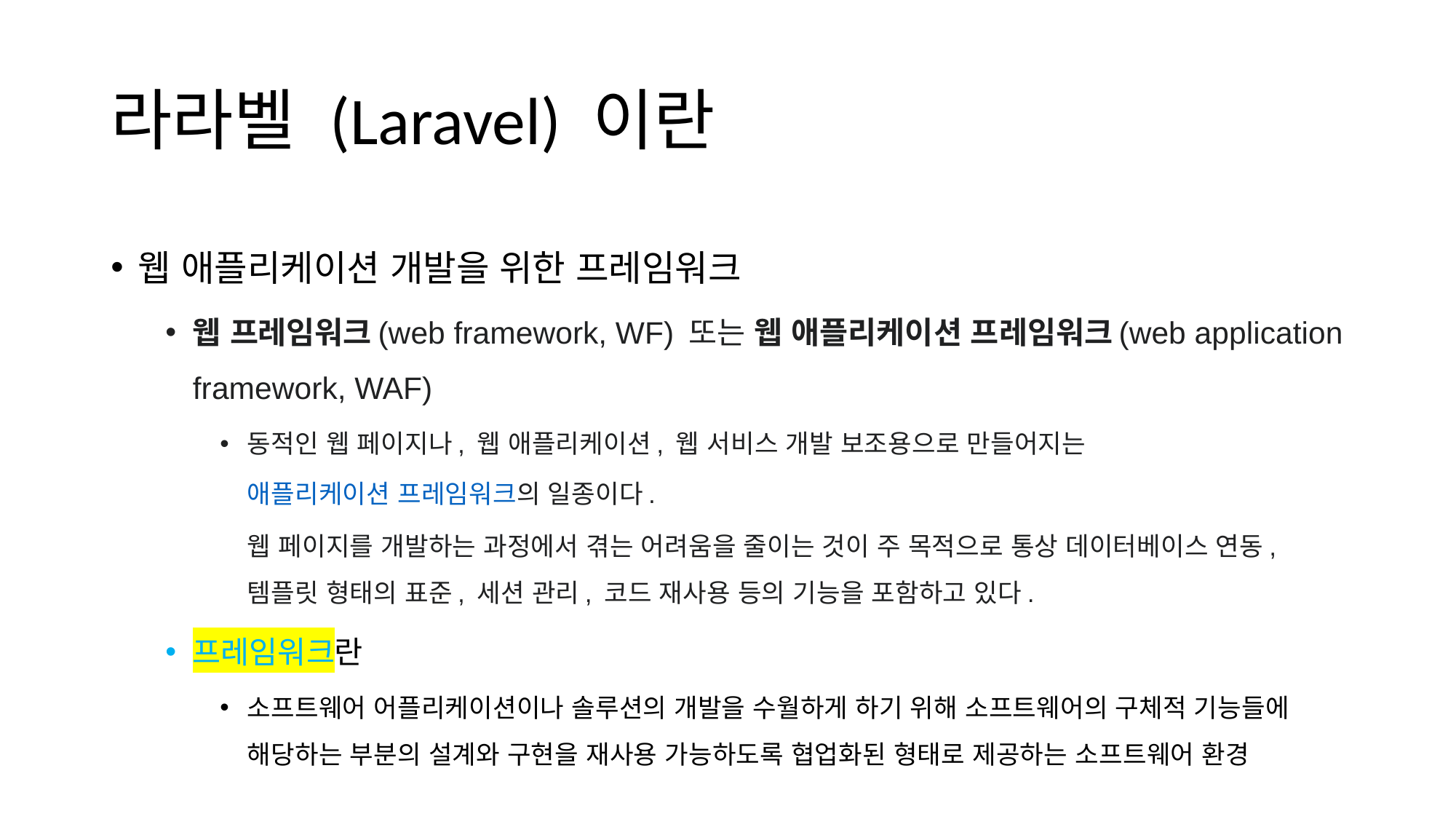

# 라라벨 (Laravel) 이란
웹 애플리케이션 개발을 위한 프레임워크
웹 프레임워크(web framework, WF) 또는 웹 애플리케이션 프레임워크(web application framework, WAF)
동적인 웹 페이지나, 웹 애플리케이션, 웹 서비스 개발 보조용으로 만들어지는 애플리케이션 프레임워크의 일종이다.
웹 페이지를 개발하는 과정에서 겪는 어려움을 줄이는 것이 주 목적으로 통상 데이터베이스 연동, 템플릿 형태의 표준, 세션 관리, 코드 재사용 등의 기능을 포함하고 있다.
프레임워크란
소프트웨어 어플리케이션이나 솔루션의 개발을 수월하게 하기 위해 소프트웨어의 구체적 기능들에 해당하는 부분의 설계와 구현을 재사용 가능하도록 협업화된 형태로 제공하는 소프트웨어 환경